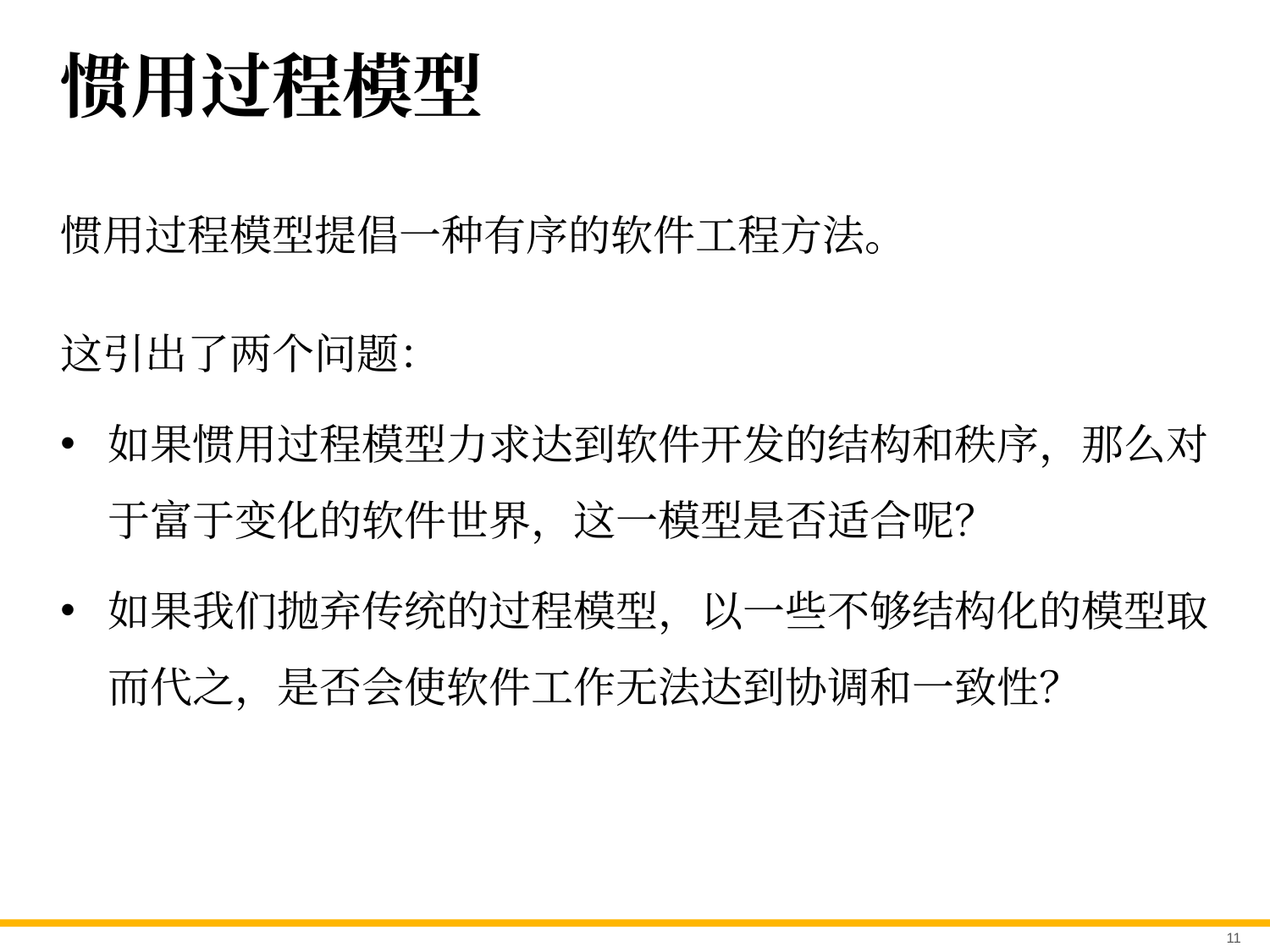

# 惯用过程模型
惯用过程模型提倡一种有序的软件工程方法。
这引出了两个问题：
如果惯用过程模型力求达到软件开发的结构和秩序，那么对于富于变化的软件世界，这一模型是否适合呢？
如果我们抛弃传统的过程模型，以一些不够结构化的模型取而代之，是否会使软件工作无法达到协调和一致性？
11